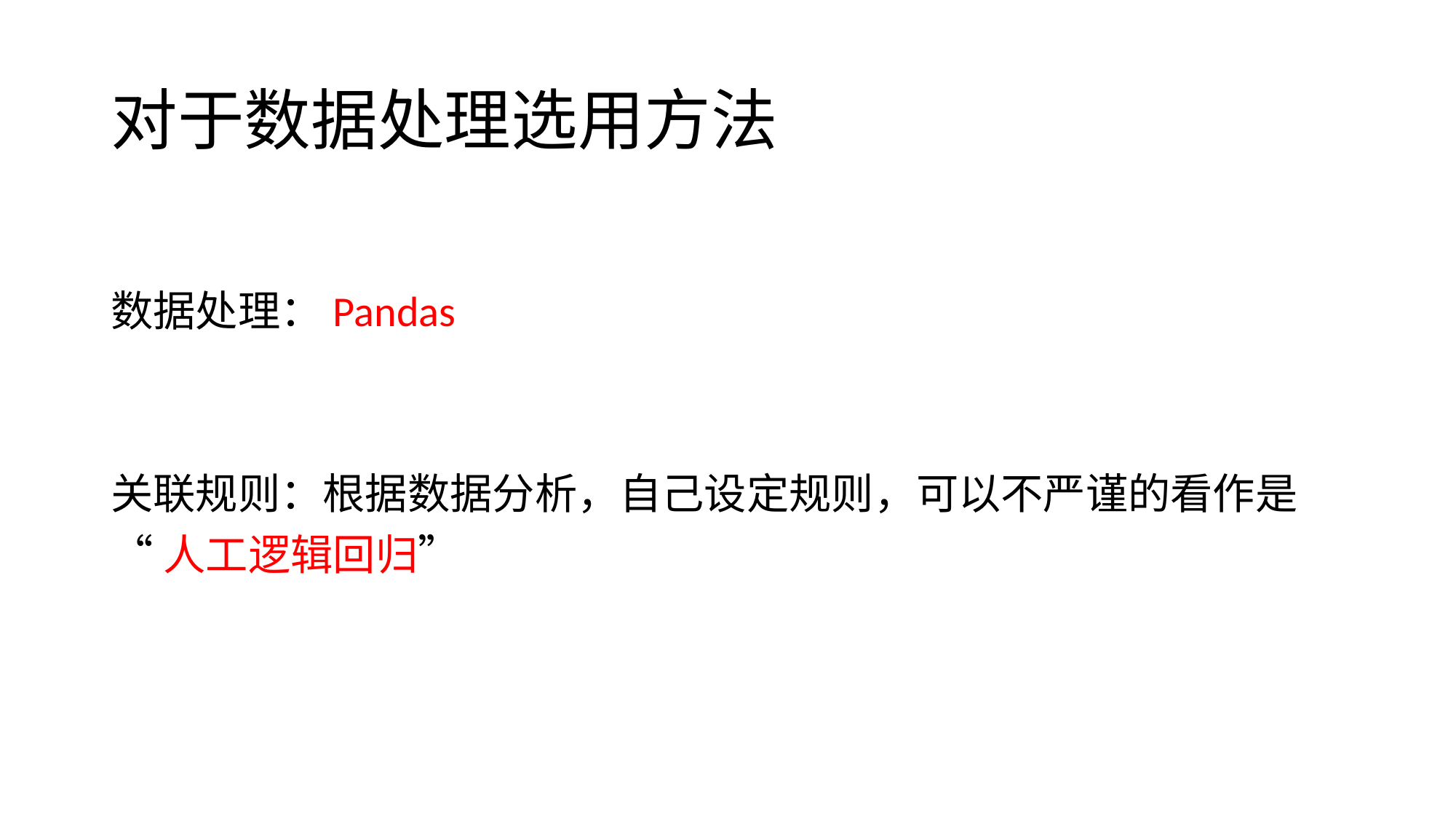

# 对于数据处理选用方法

数据处理：Pandas

关联规则：根据数据分析，自己设定规则，可以不严谨的看作是
“人工逻辑回归”